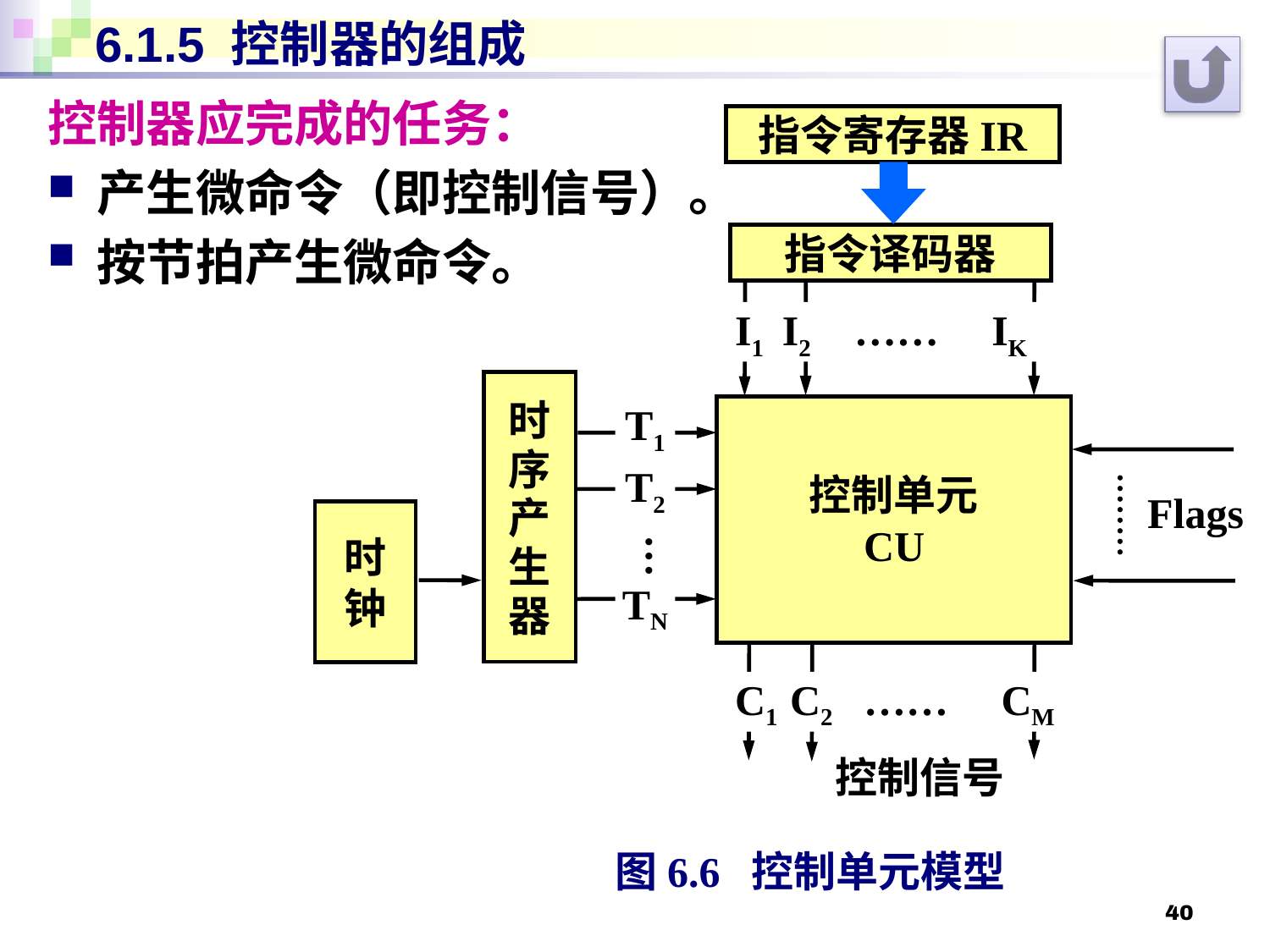

# 6.1.5 控制器的组成

控制器应完成的任务：
产生微命令（即控制信号）。
按节拍产生微命令。
指令寄存器IR

指令译码器
I1   I2       ……     IK

时序产生器
控制单元
CU
T1
T2

TN

Flags

时
钟
…

C1  C2     ……     CM

控制信号
图6.6  控制单元模型
40